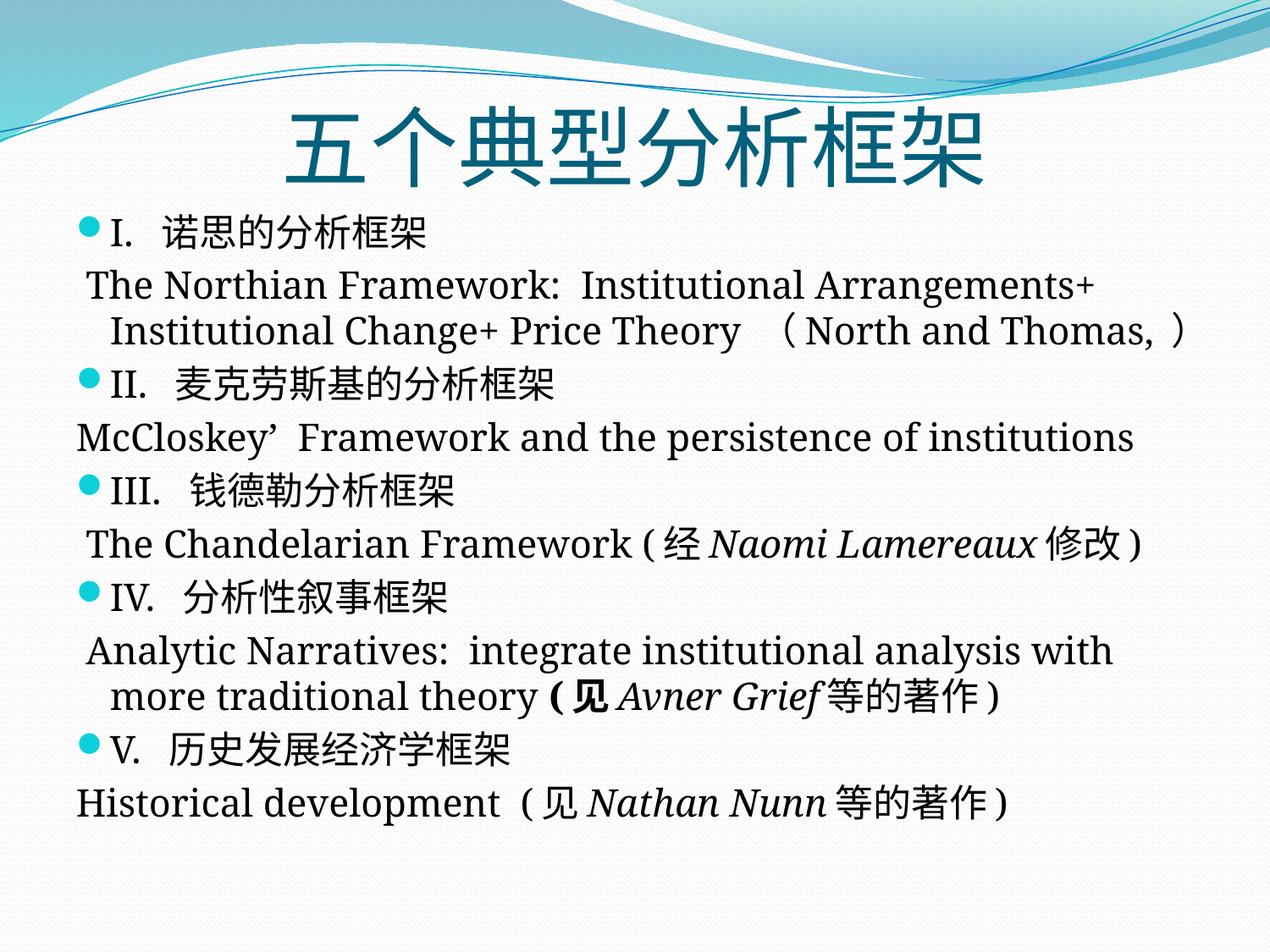

# 五个典型分析框架

I.  诺思的分析框架
 The Northian Framework:  Institutional Arrangements+ Institutional Change+ Price Theory （North and Thomas, ）
II.  麦克劳斯基的分析框架
McCloskey’  Framework and the persistence of institutions
III.  钱德勒分析框架
 The Chandelarian Framework (经Naomi Lamereaux修改)
IV.  分析性叙事框架
 Analytic Narratives:  integrate institutional analysis with more traditional theory (见Avner Grief等的著作)
V.  历史发展经济学框架
Historical development  (见Nathan Nunn等的著作)